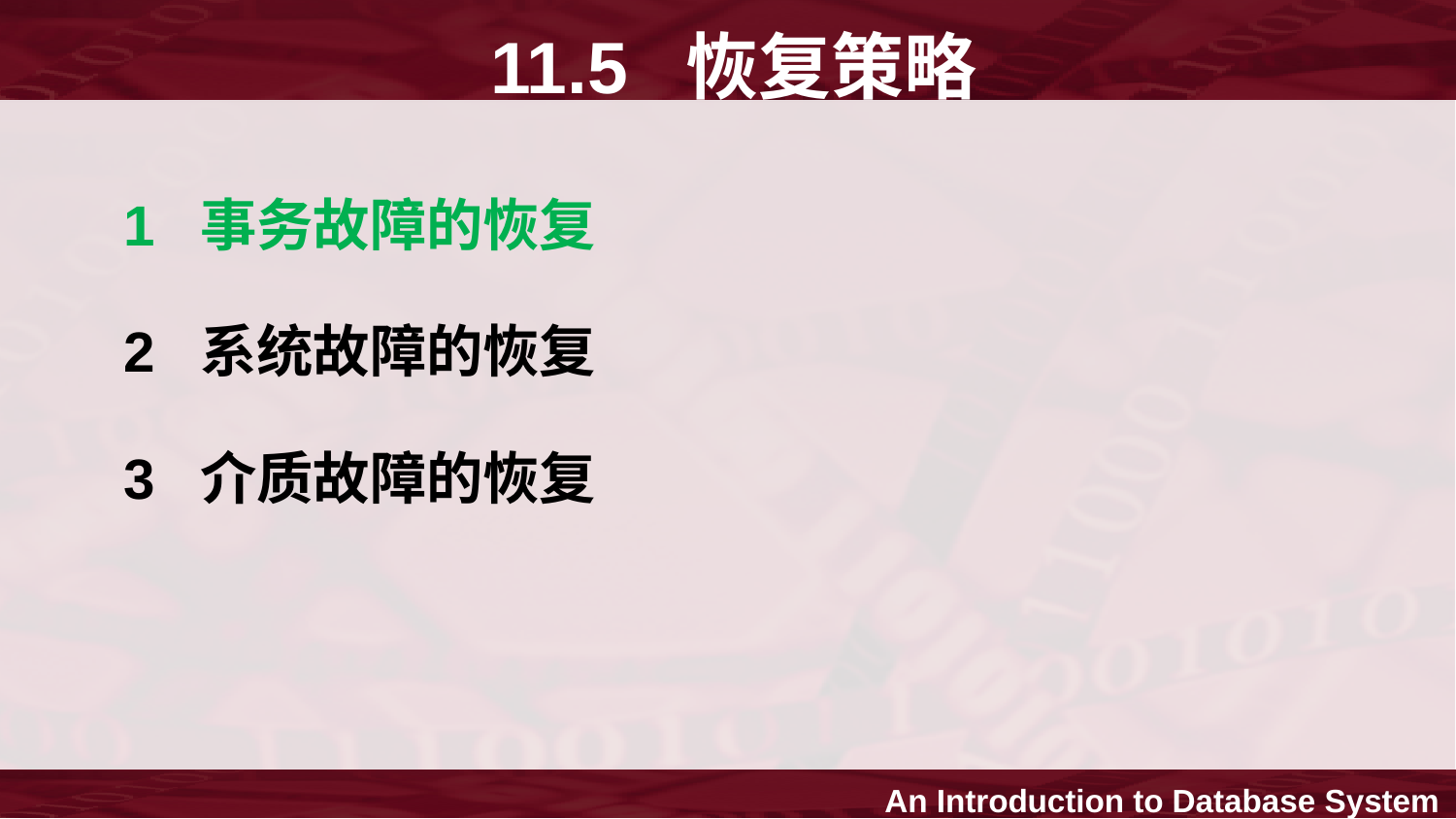

11.5  恢复策略
1  事务故障的恢复
2  系统故障的恢复
3  介质故障的恢复